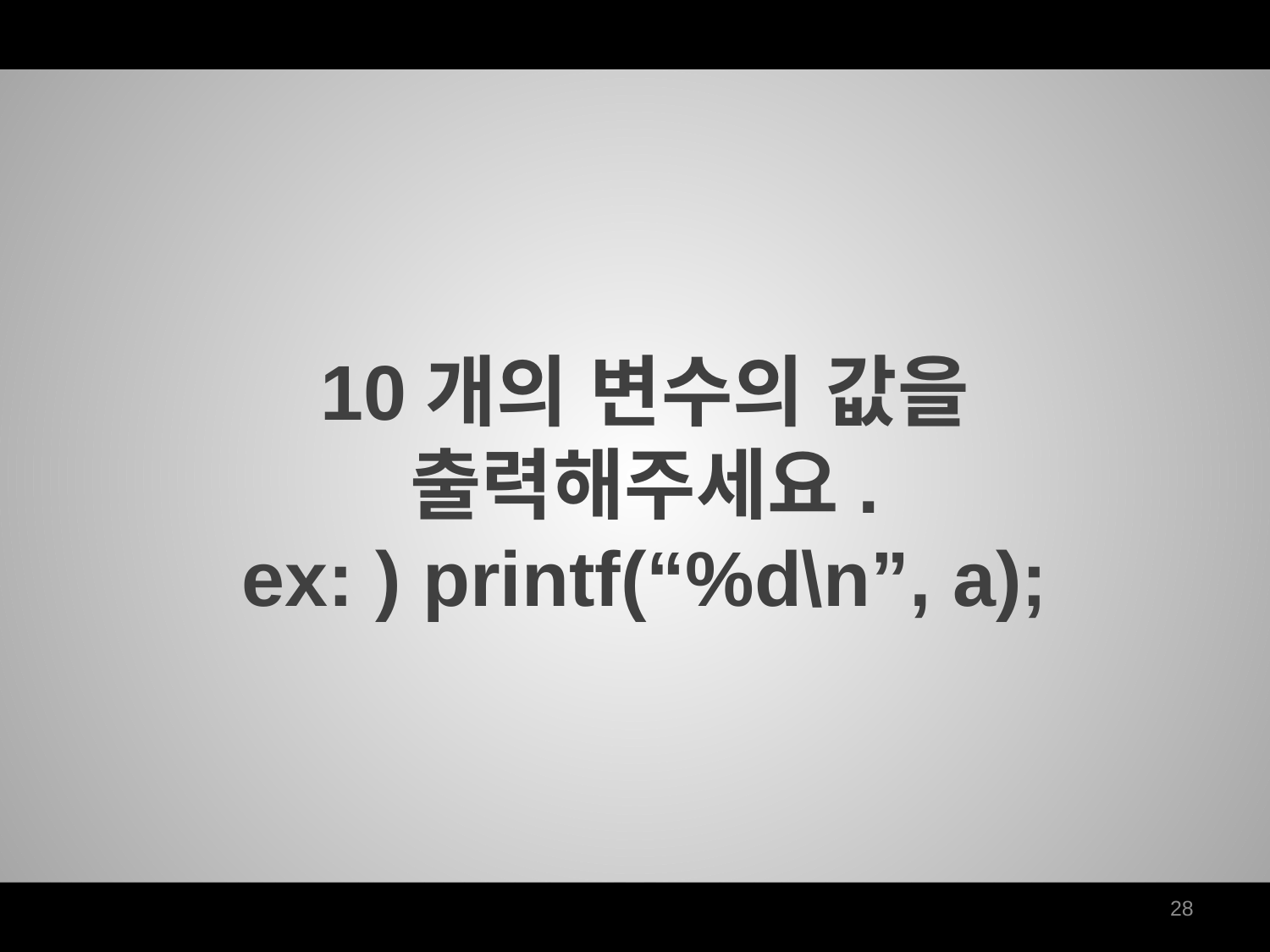

10개의 변수의 값을
출력해주세요.
ex: ) printf(“%d\n”, a);
28